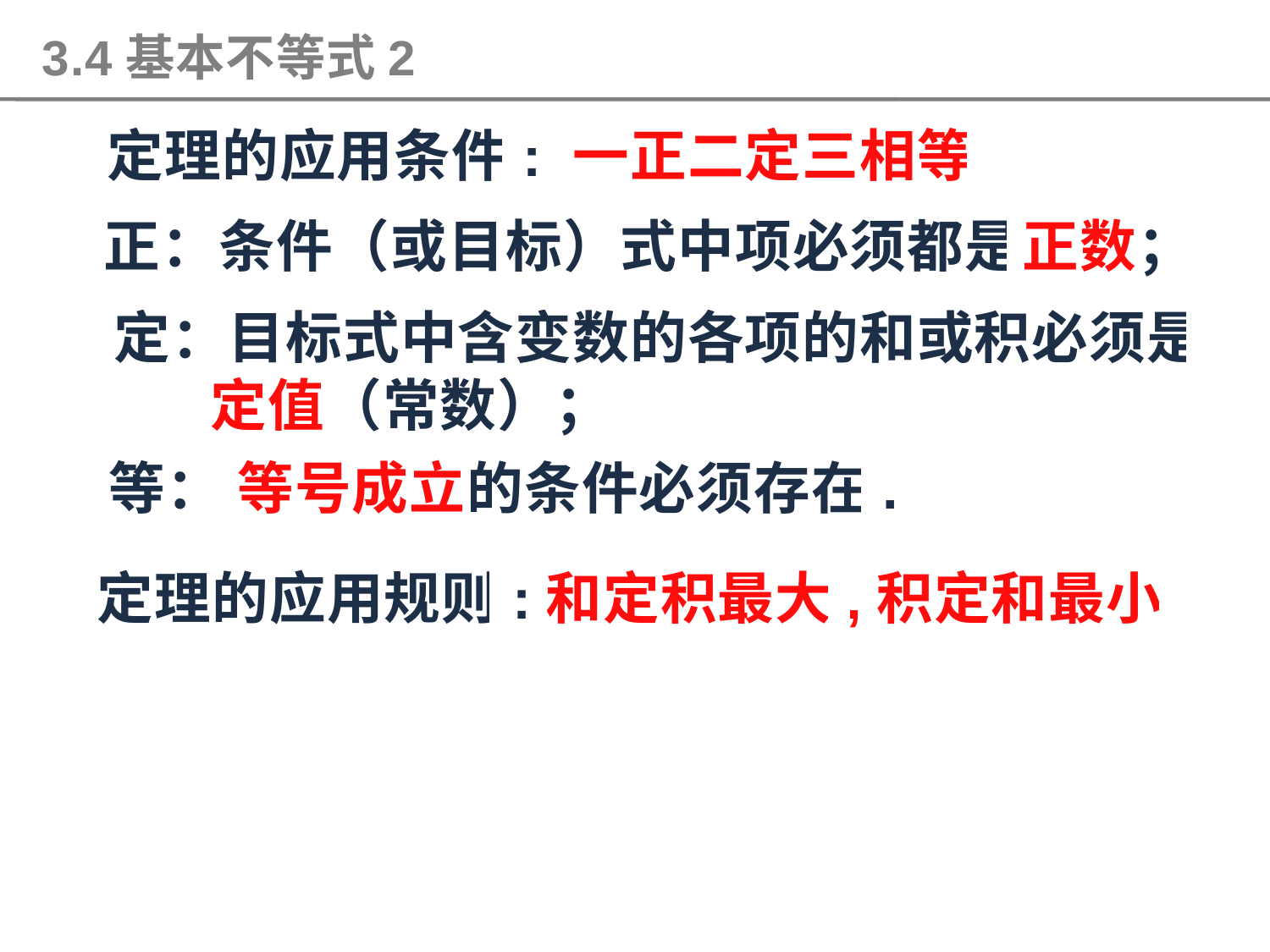

3.4基本不等式2
定理的应用条件: 一正二定三相等
正：条件（或目标）式中项必须都是正数；
 定：目标式中含变数的各项的和或积必须是
        定值（常数）；

等： 等号成立的条件必须存在.
定理的应用规则:和定积最大,积定和最小